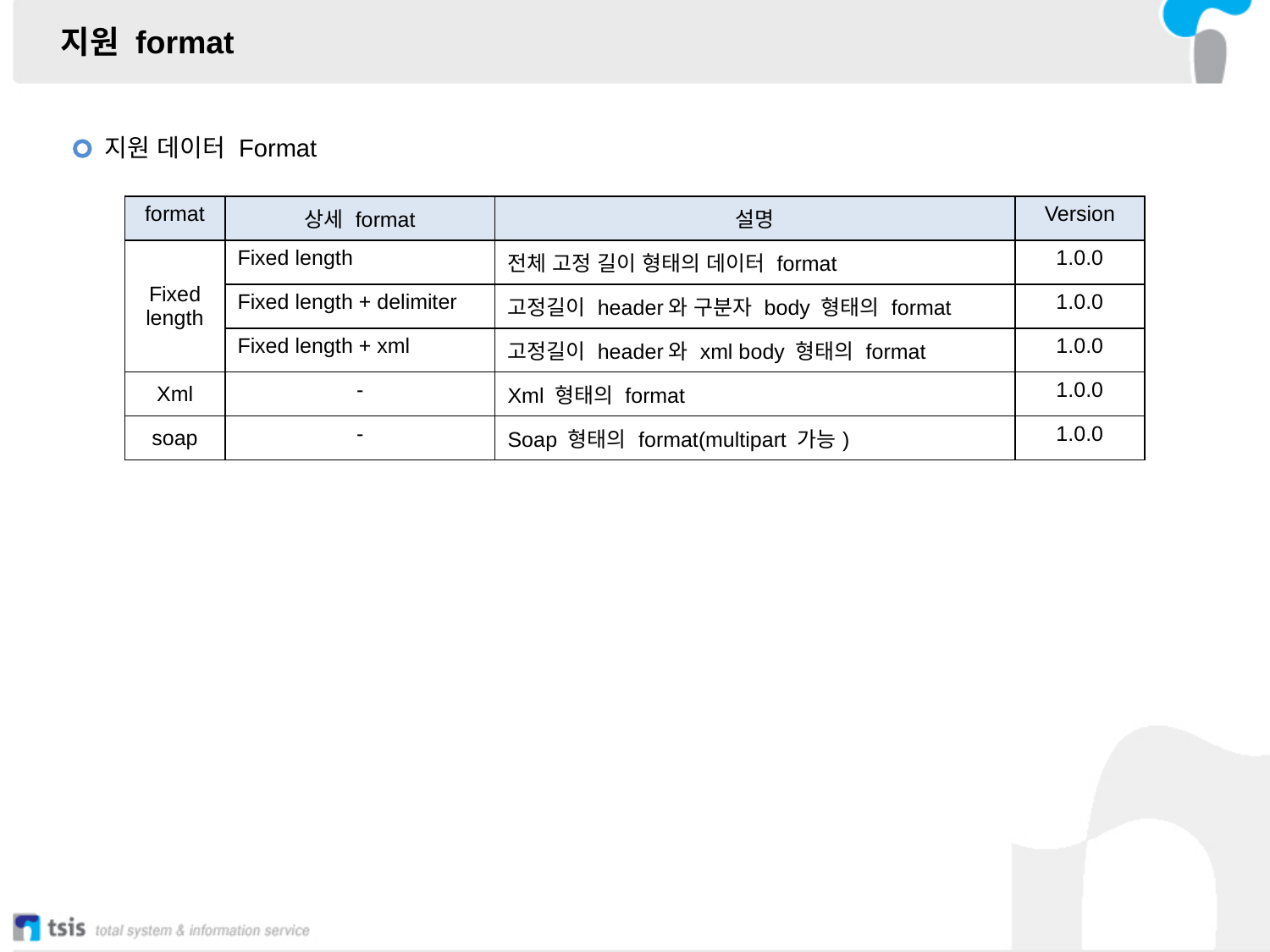

지원 format
지원 데이터 Format

| format | 상세 format | 설명 | Version |
| --- | --- | --- | --- |
| Fixed length | Fixed length | 전체 고정 길이 형태의 데이터 format | 1.0.0 |
|  | Fixed length + delimiter | 고정길이 header와 구분자 body 형태의 format | 1.0.0 |
|  | Fixed length + xml | 고정길이 header와 xml body 형태의 format | 1.0.0 |
| Xml | - | Xml 형태의 format | 1.0.0 |
| soap | - | Soap 형태의 format(multipart 가능) | 1.0.0 |